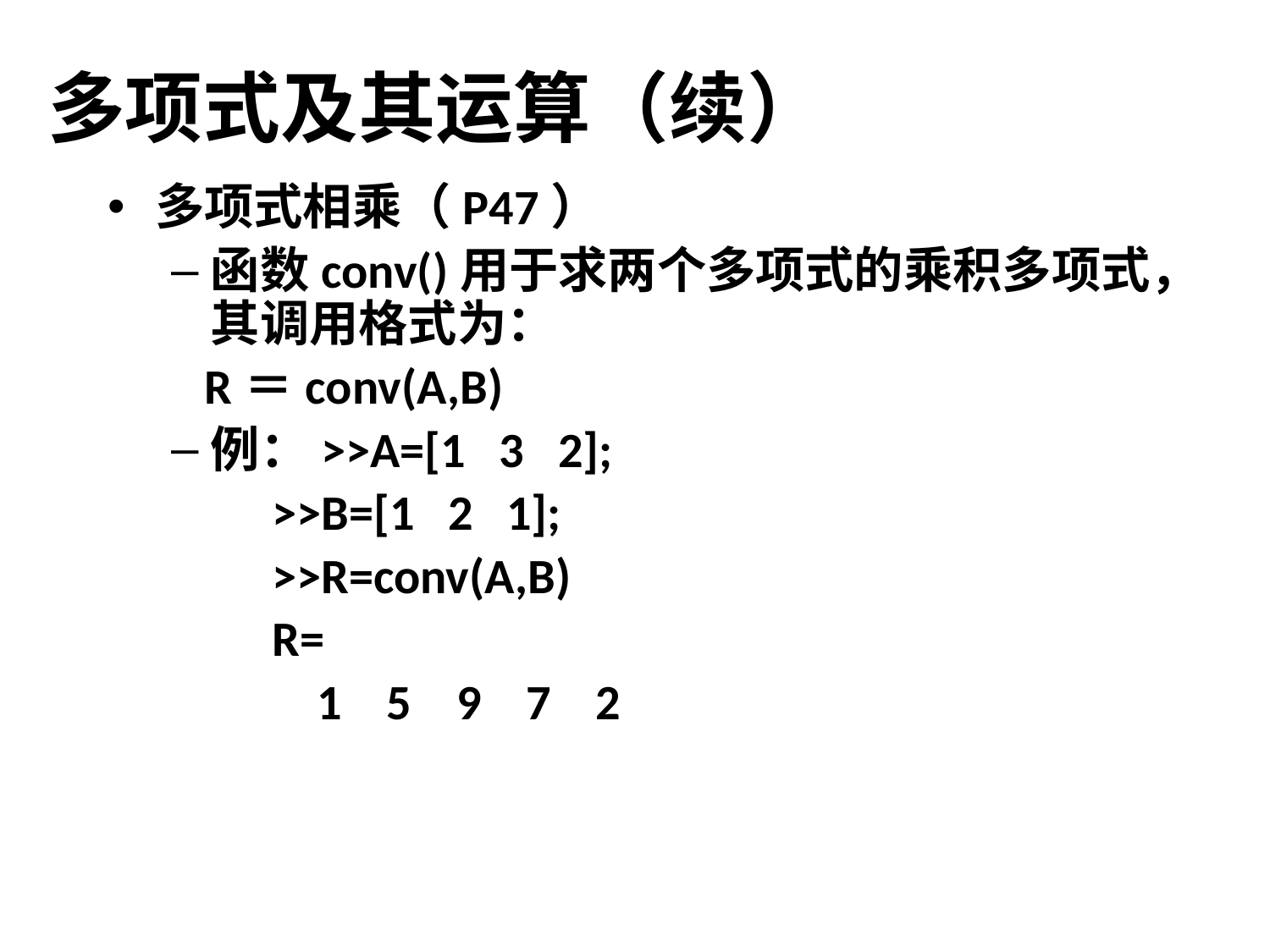

# 多项式及其运算（续）
多项式相乘（P47）
函数conv()用于求两个多项式的乘积多项式，其调用格式为：
   R＝conv(A,B)
例：>>A=[1   3   2];
         >>B=[1   2   1];
         >>R=conv(A,B)
         R=
             1    5    9    7    2